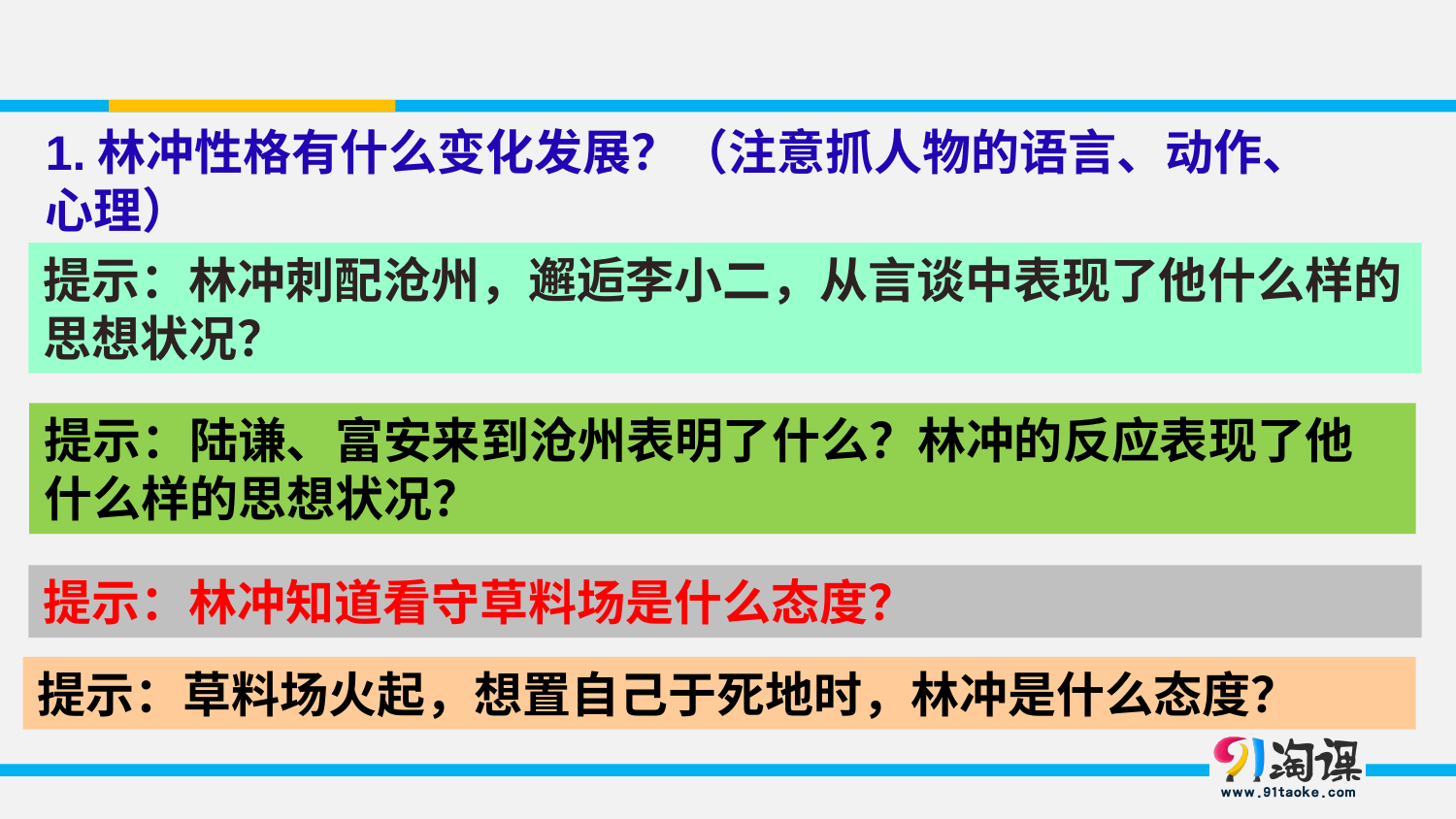

1.林冲性格有什么变化发展？（注意抓人物的语言、动作、心理）
提示：林冲刺配沧州，邂逅李小二，从言谈中表现了他什么样的思想状况？
提示：陆谦、富安来到沧州表明了什么？林冲的反应表现了他什么样的思想状况？
提示：林冲知道看守草料场是什么态度？
提示：草料场火起，想置自己于死地时，林冲是什么态度？